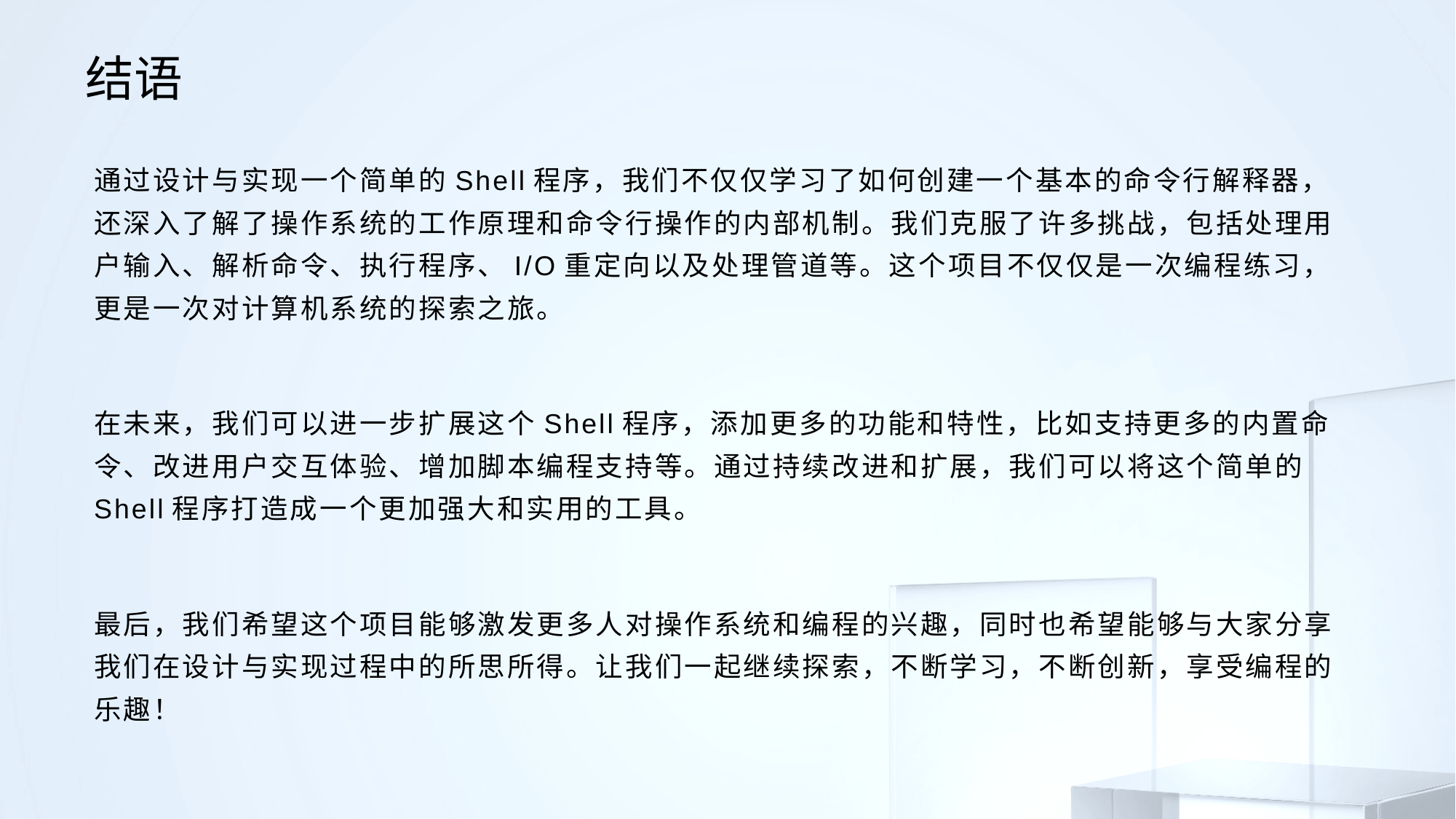

# 结语
通过设计与实现一个简单的Shell程序，我们不仅仅学习了如何创建一个基本的命令行解释器，还深入了解了操作系统的工作原理和命令行操作的内部机制。我们克服了许多挑战，包括处理用户输入、解析命令、执行程序、I/O重定向以及处理管道等。这个项目不仅仅是一次编程练习，更是一次对计算机系统的探索之旅。

在未来，我们可以进一步扩展这个Shell程序，添加更多的功能和特性，比如支持更多的内置命令、改进用户交互体验、增加脚本编程支持等。通过持续改进和扩展，我们可以将这个简单的Shell程序打造成一个更加强大和实用的工具。

最后，我们希望这个项目能够激发更多人对操作系统和编程的兴趣，同时也希望能够与大家分享我们在设计与实现过程中的所思所得。让我们一起继续探索，不断学习，不断创新，享受编程的乐趣！